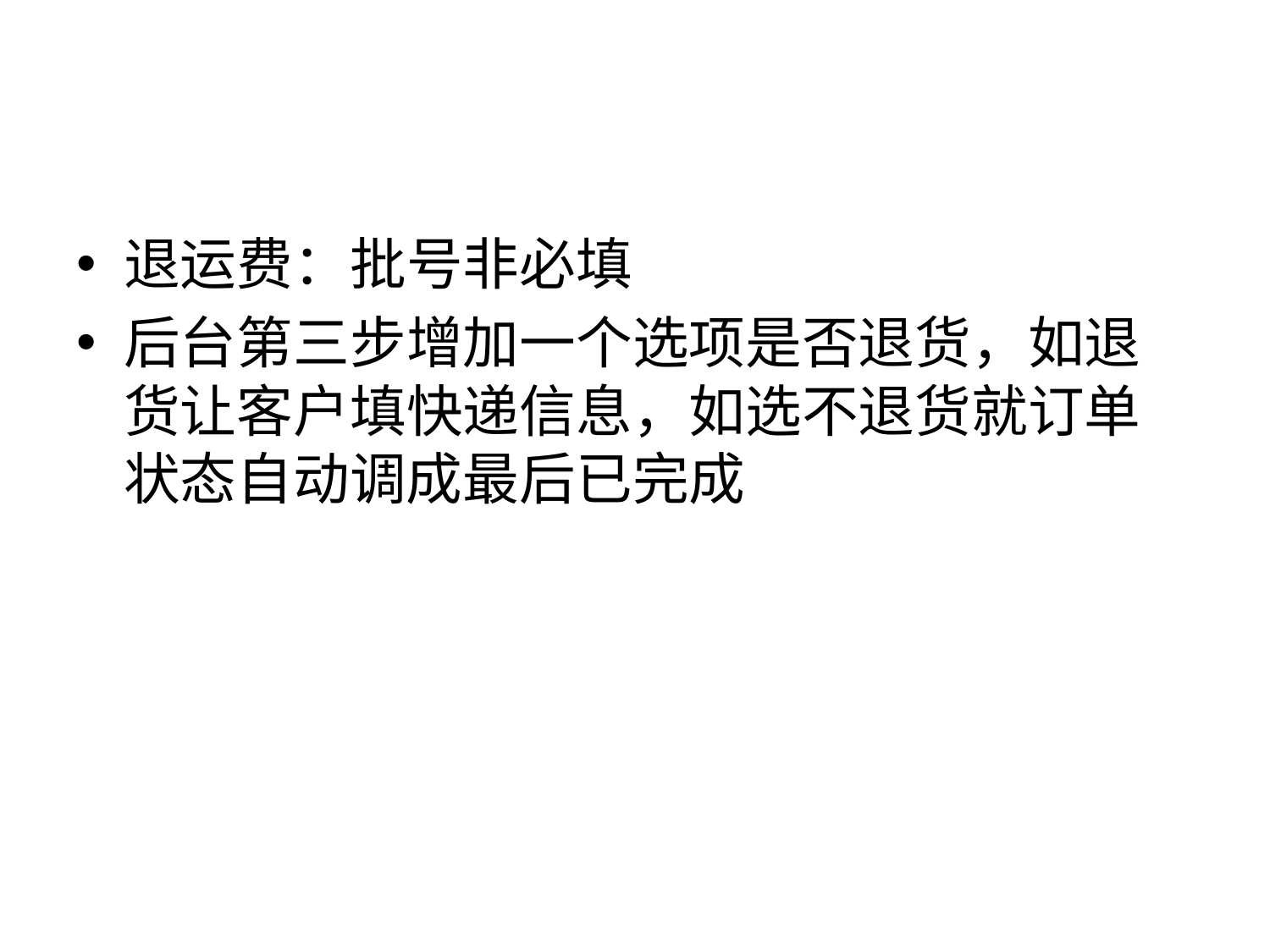

退运费：批号非必填
后台第三步增加一个选项是否退货，如退货让客户填快递信息，如选不退货就订单状态自动调成最后已完成